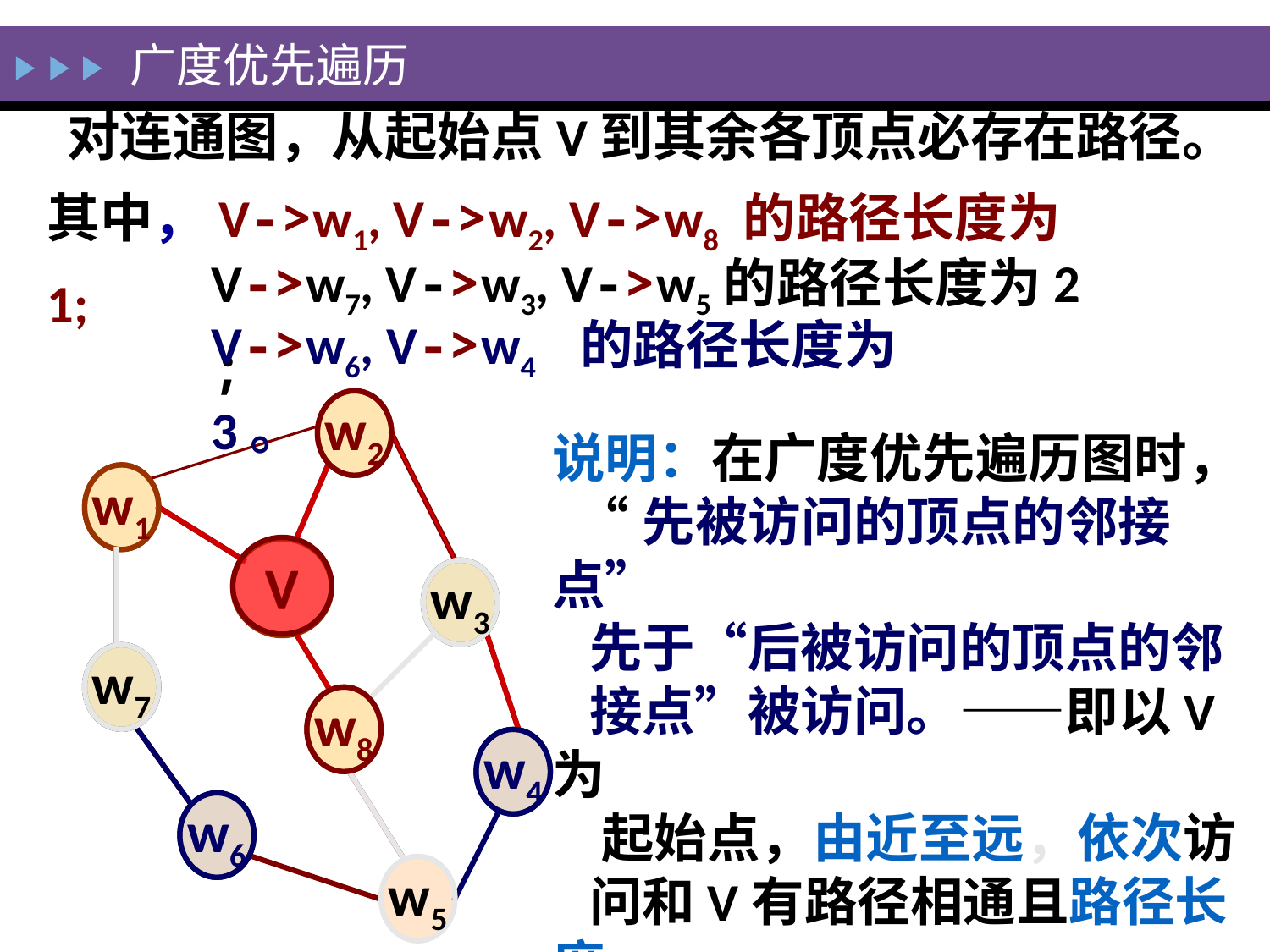

# 广度优先遍历
对连通图，从起始点V到其余各顶点必存在路径。
其中，V->w1, V->w2, V->w8 的路径长度为1;
V->w7, V->w3, V->w5的路径长度为2 ;
V->w6, V->w4 的路径长度为3。
w2
w2
说明：在广度优先遍历图时，
  “先被访问的顶点的邻接点”
  先于“后被访问的顶点的邻
  接点”被访问。——即以V为
   起始点，由近至远，依次访
  问和V有路径相通且路径长度
  为1，2，…的顶点。

w1
w1

V
V

w3
w3

w7
w7
w8
w8

w4
w4

w6
w6

w5